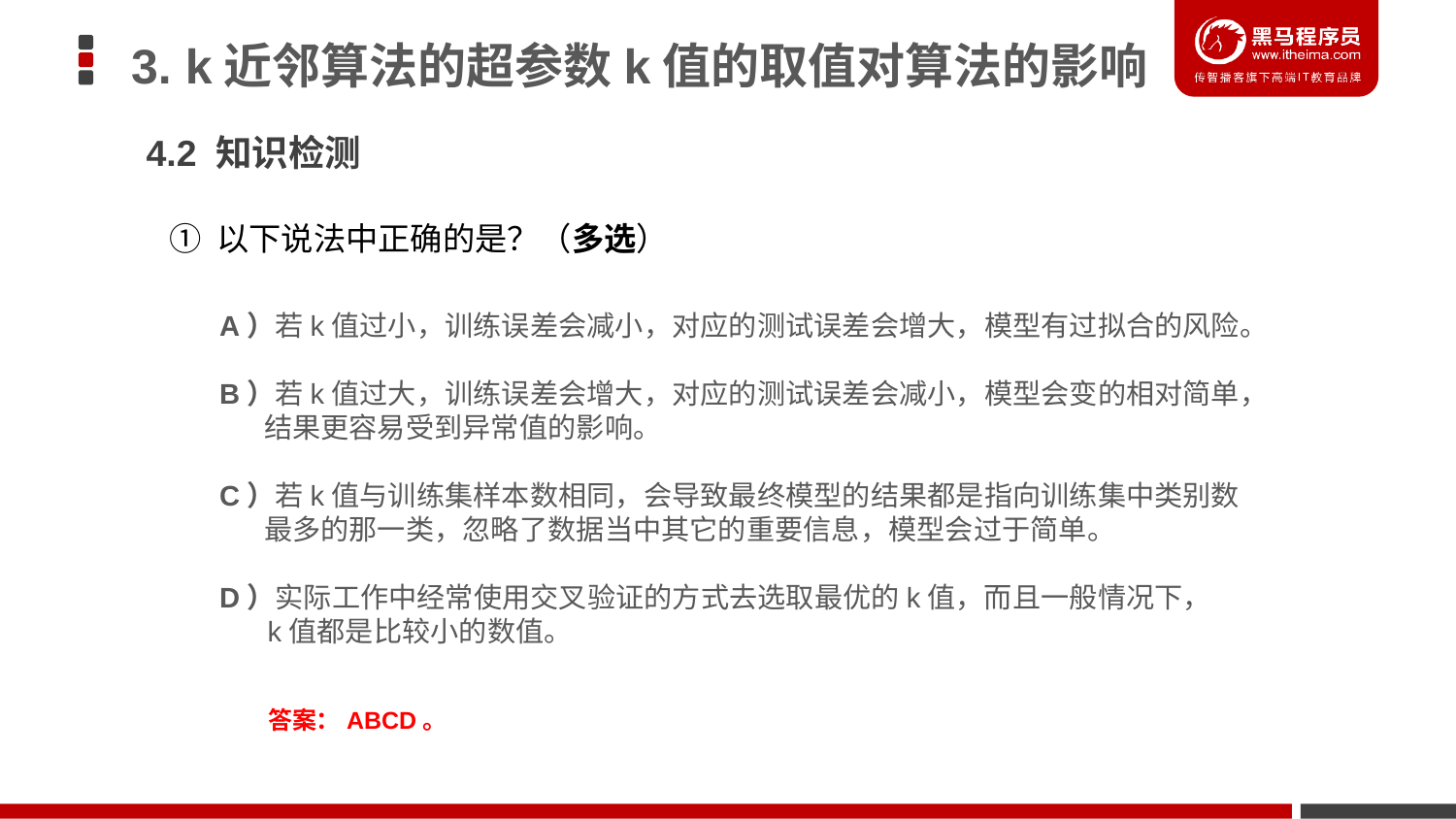

3. k近邻算法的超参数k值的取值对算法的影响
4.2 知识检测
① 以下说法中正确的是？（多选）
A）若k值过小，训练误差会减小，对应的测试误差会增大，模型有过拟合的风险。

B）若k值过大，训练误差会增大，对应的测试误差会减小，模型会变的相对简单，
      结果更容易受到异常值的影响。

C）若k值与训练集样本数相同，会导致最终模型的结果都是指向训练集中类别数
      最多的那一类，忽略了数据当中其它的重要信息，模型会过于简单。

D）实际工作中经常使用交叉验证的方式去选取最优的k值，而且一般情况下，
      k值都是比较小的数值。
答案：ABCD。